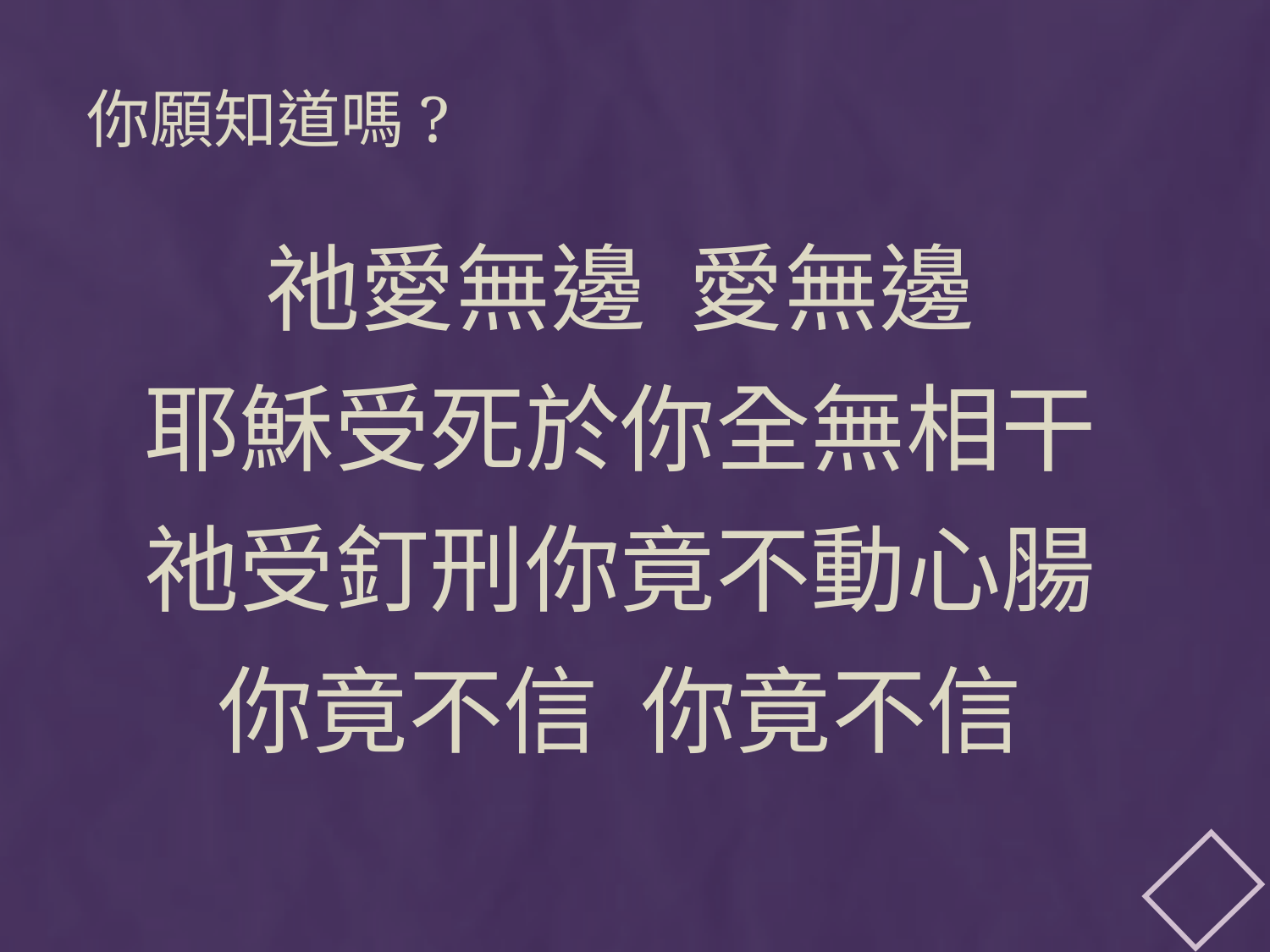

# 你願知道嗎?
祂愛無邊  愛無邊
耶穌受死於你全無相干
祂受釘刑你竟不動心腸
你竟不信  你竟不信